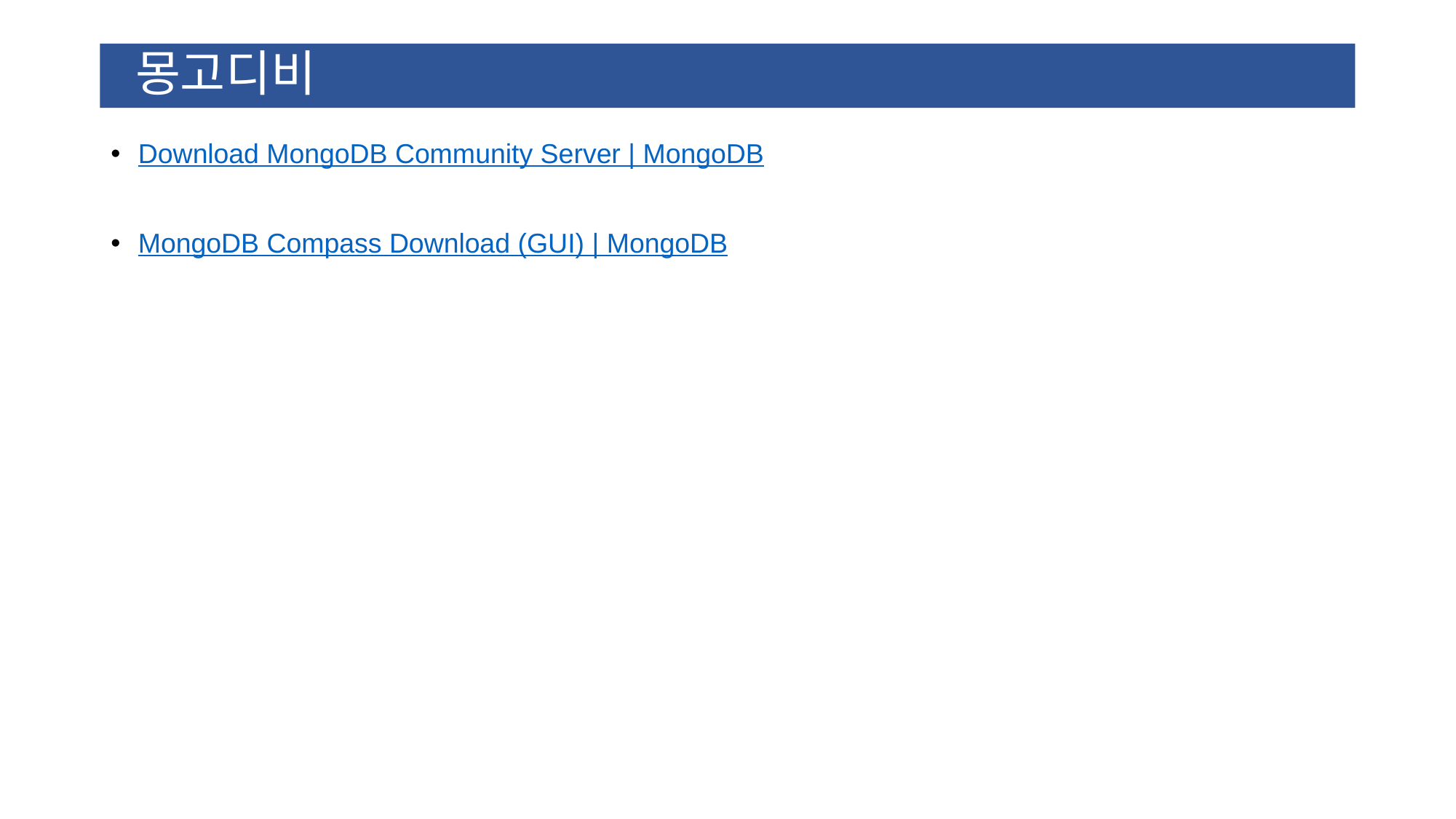

# 몽고디비
Download MongoDB Community Server | MongoDB

MongoDB Compass Download (GUI) | MongoDB